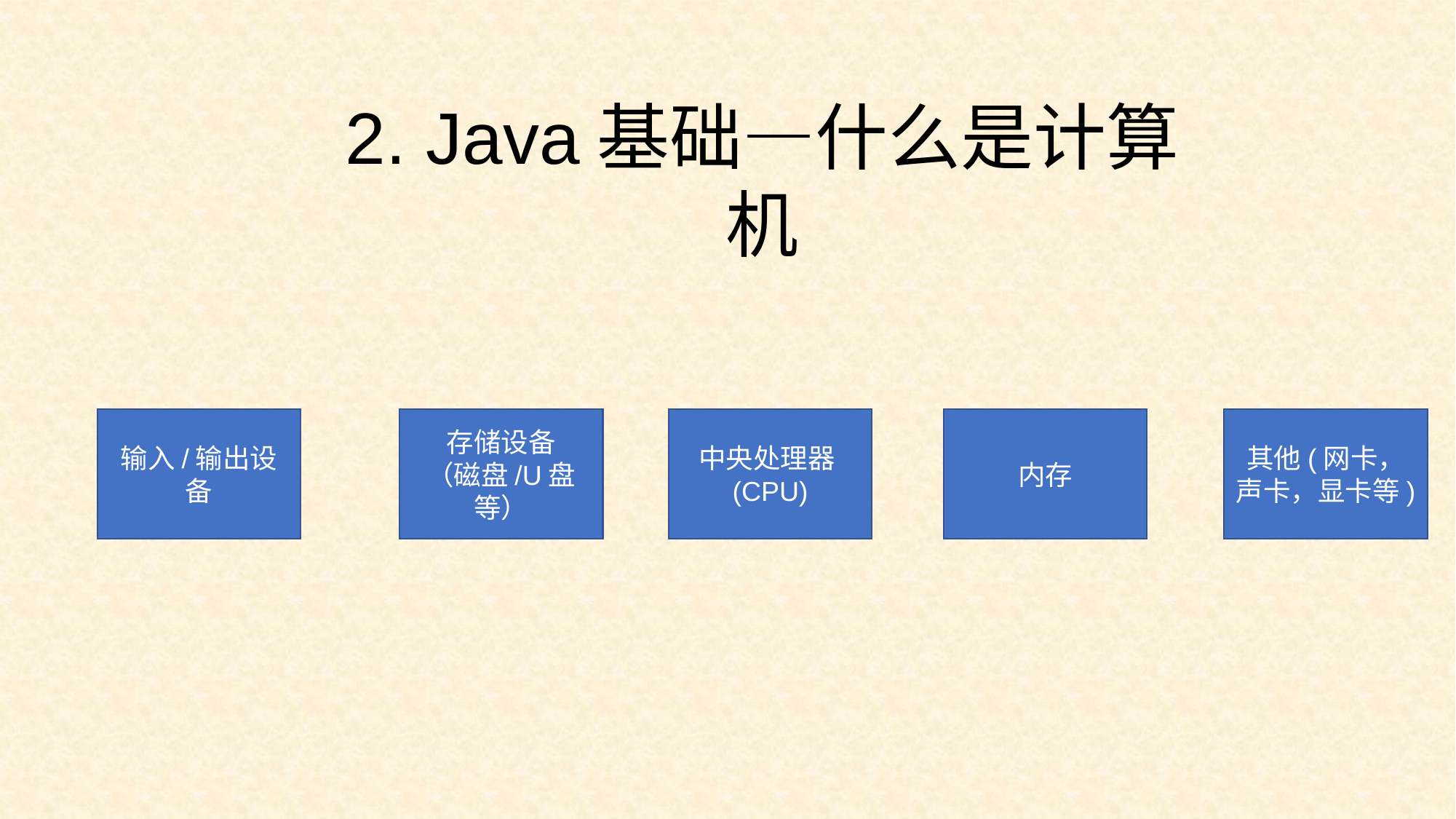

2. Java基础—什么是计算机
内存
中央处理器(CPU)
存储设备
（磁盘/U盘等）
输入/输出设备
其他(网卡，声卡，显卡等)